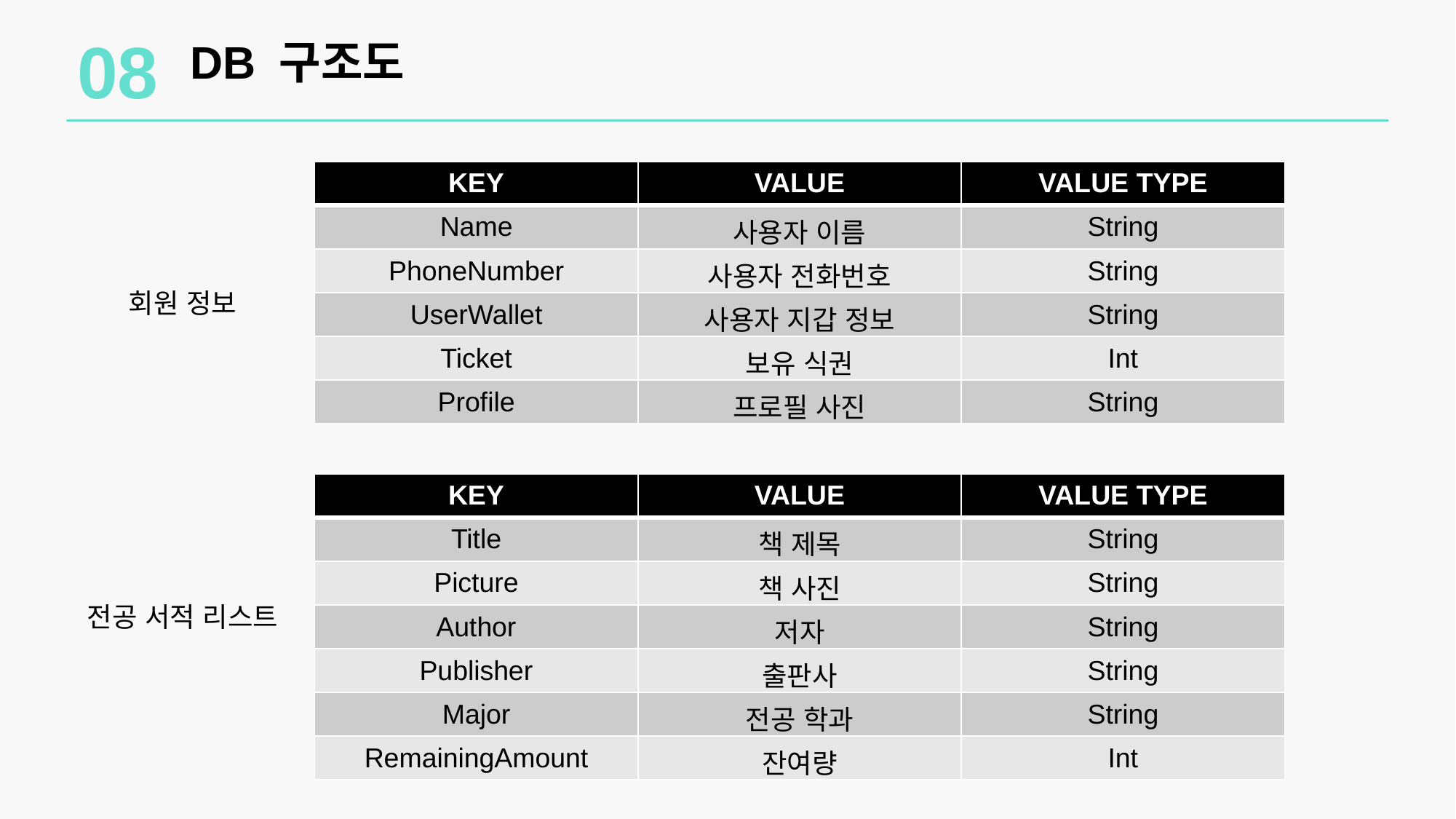

08
DB 구조도

| KEY | VALUE | VALUE TYPE |
| --- | --- | --- |
| Name | 사용자 이름 | String |
| PhoneNumber | 사용자 전화번호 | String |
| UserWallet | 사용자 지갑 정보 | String |
| Ticket | 보유 식권 | Int |
| Profile | 프로필 사진 | String |
회원 정보
| KEY | VALUE | VALUE TYPE |
| --- | --- | --- |
| Title | 책 제목 | String |
| Picture | 책 사진 | String |
| Author | 저자 | String |
| Publisher | 출판사 | String |
| Major | 전공 학과 | String |
| RemainingAmount | 잔여량 | Int |
전공 서적 리스트